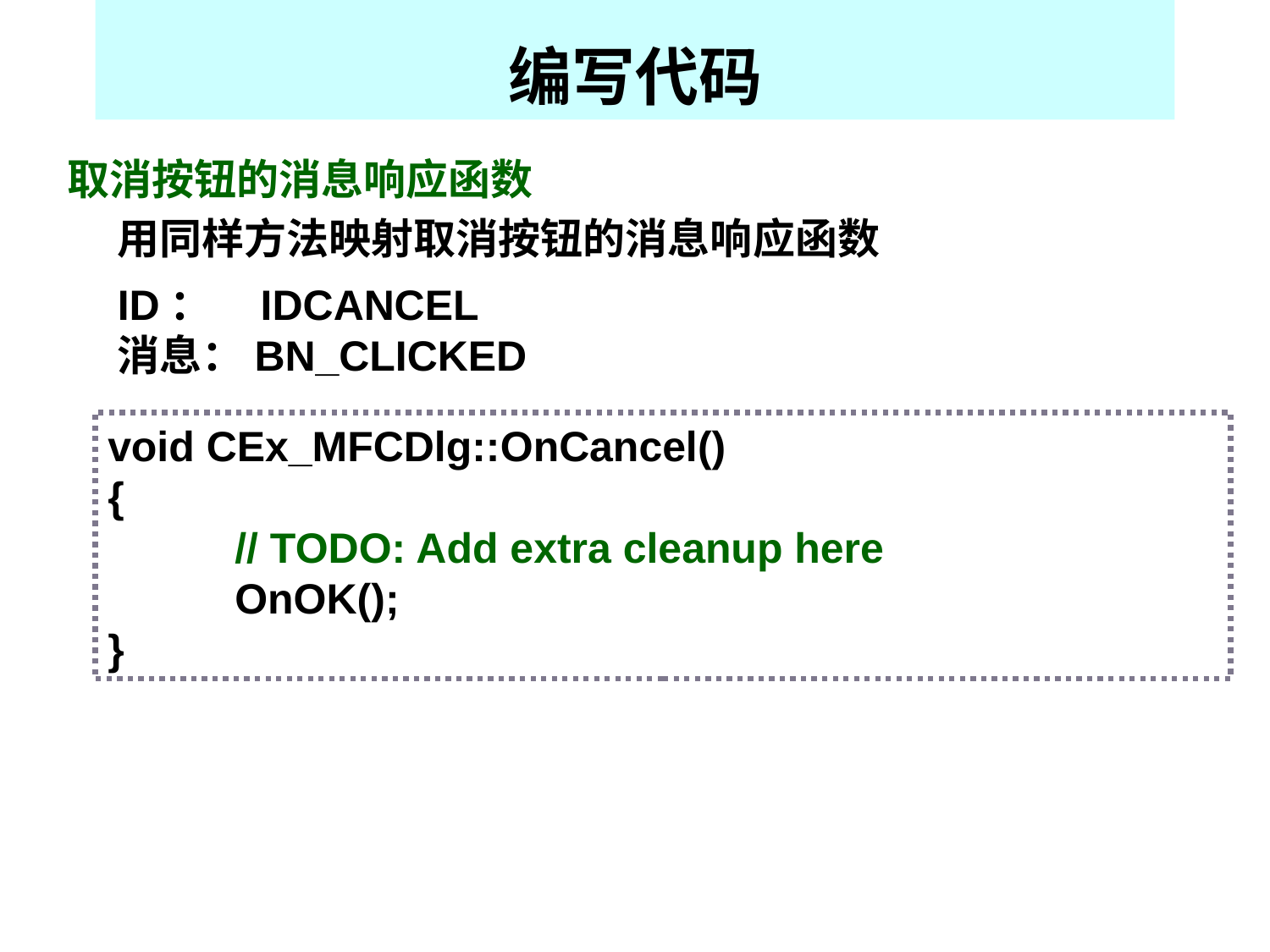

编写代码
取消按钮的消息响应函数
用同样方法映射取消按钮的消息响应函数
ID：    IDCANCEL
消息：BN_CLICKED
void CEx_MFCDlg::OnCancel()
{
	// TODO: Add extra cleanup here
	OnOK();
}